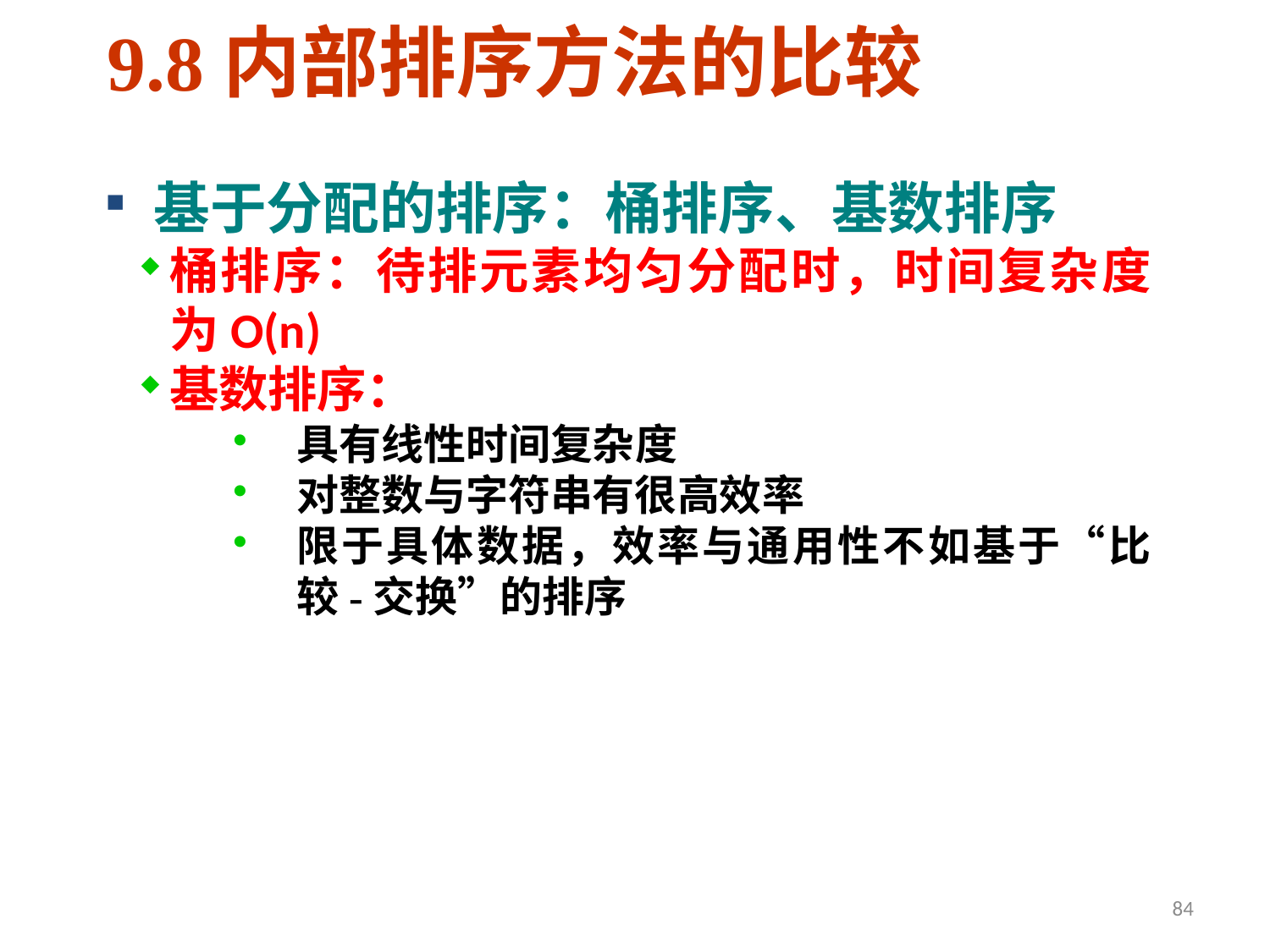

9.8内部排序方法的比较
基于分配的排序：桶排序、基数排序
桶排序：待排元素均匀分配时，时间复杂度为O(n)
基数排序：
具有线性时间复杂度
对整数与字符串有很高效率
限于具体数据，效率与通用性不如基于“比较-交换”的排序
84